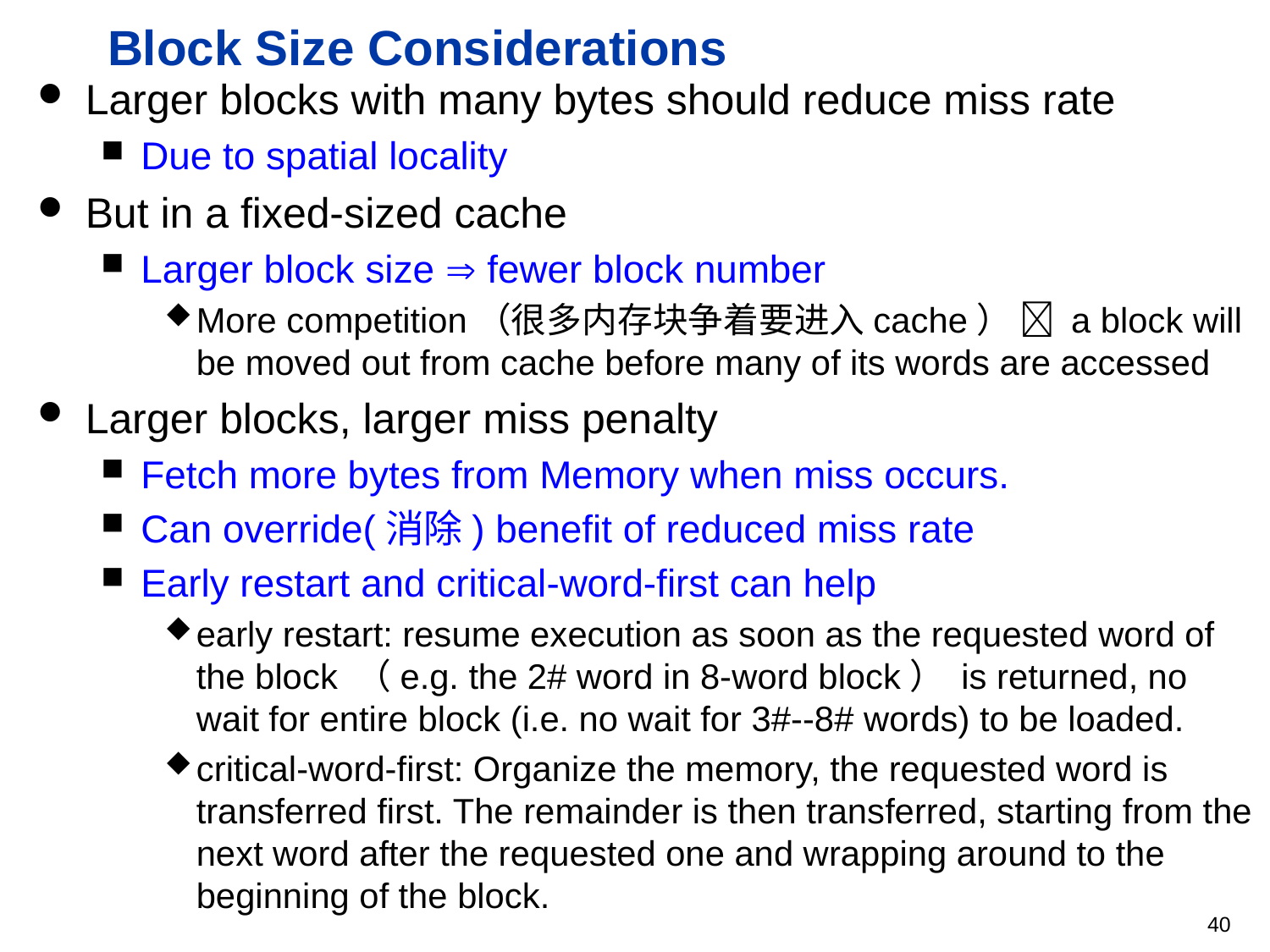

# Block Size Considerations
Larger blocks with many bytes should reduce miss rate
Due to spatial locality
But in a fixed-sized cache
Larger block size ⇒ fewer block number
More competition（很多内存块争着要进入cache） ⇒ a block will be moved out from cache before many of its words are accessed
Larger blocks, larger miss penalty
Fetch more bytes from Memory when miss occurs.
Can override(消除) benefit of reduced miss rate
Early restart and critical-word-first can help
early restart: resume execution as soon as the requested word of the block （e.g. the 2# word in 8-word block） is returned, no wait for entire block (i.e. no wait for 3#--8# words) to be loaded.
critical-word-first: Organize the memory, the requested word is transferred first. The remainder is then transferred, starting from the next word after the requested one and wrapping around to the beginning of the block.
40